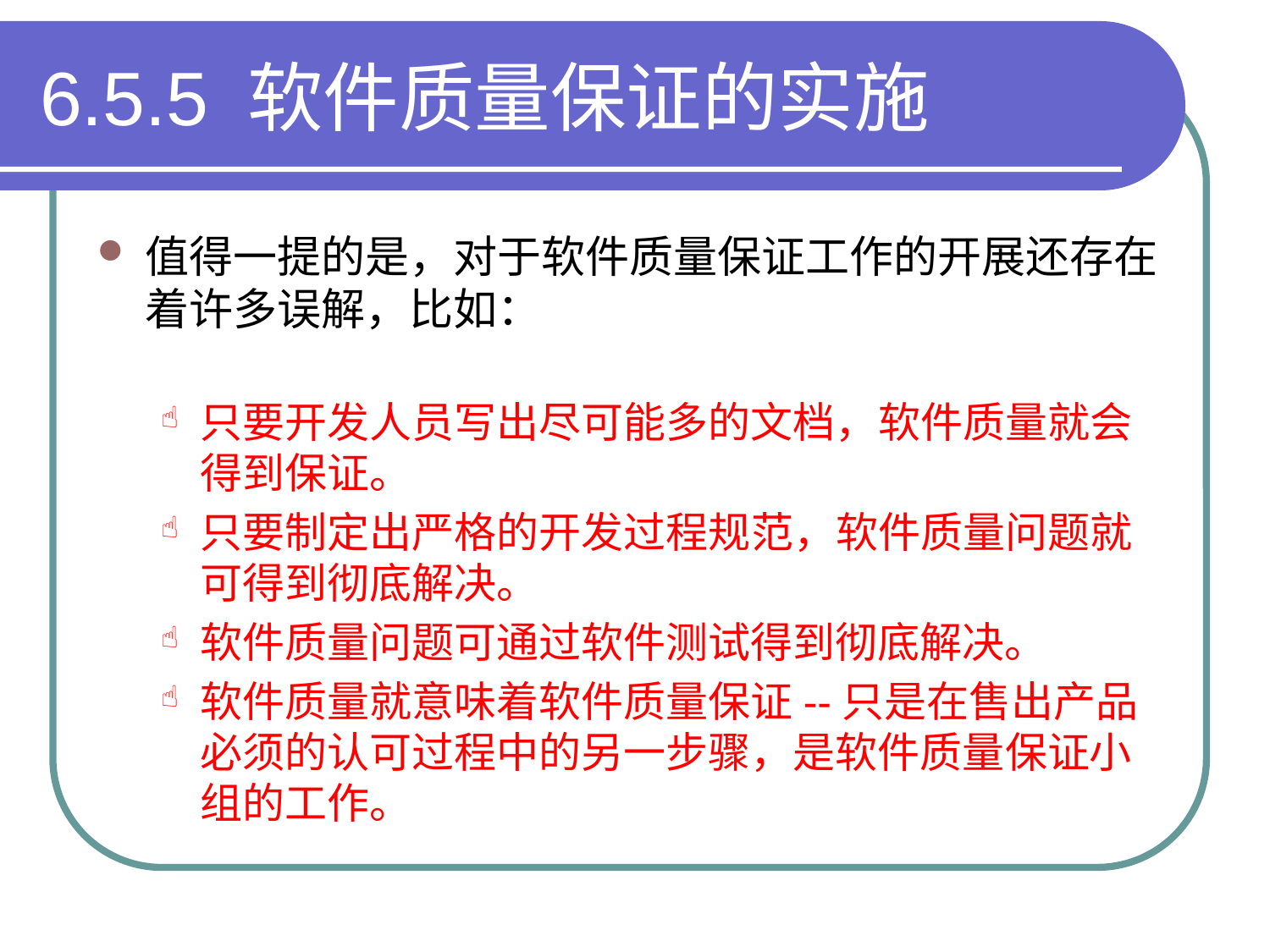

# 6.5.5 软件质量保证的实施
值得一提的是，对于软件质量保证工作的开展还存在着许多误解，比如：
只要开发人员写出尽可能多的文档，软件质量就会得到保证。
只要制定出严格的开发过程规范，软件质量问题就可得到彻底解决。
软件质量问题可通过软件测试得到彻底解决。
软件质量就意味着软件质量保证--只是在售出产品必须的认可过程中的另一步骤，是软件质量保证小组的工作。

90